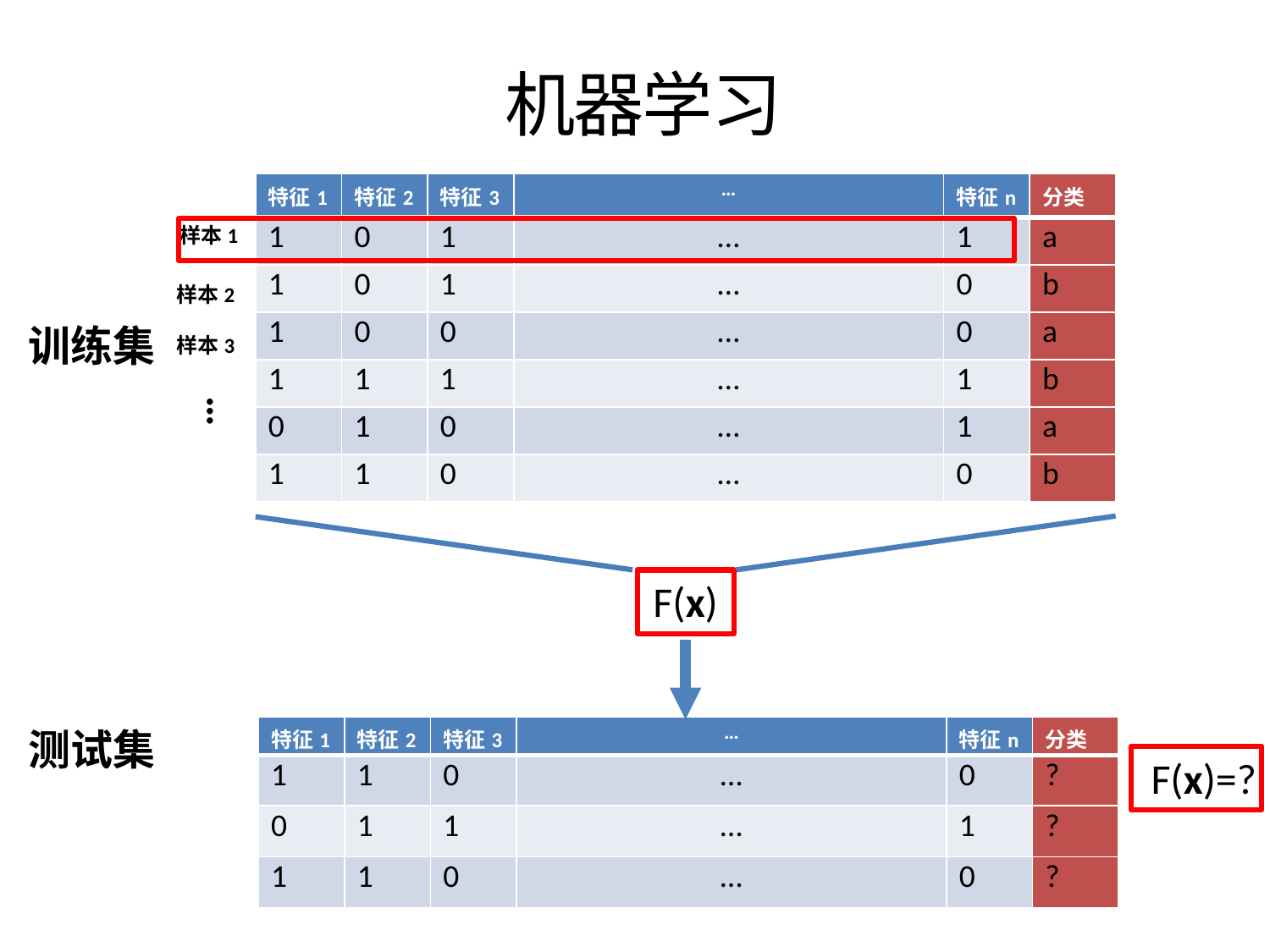

# 机器学习
| 特征1 | 特征2 | 特征3 | … | 特征n | 分类 |
| --- | --- | --- | --- | --- | --- |
| 1 | 0 | 1 | … | 1 | a |
| 1 | 0 | 1 | … | 0 | b |
| 1 | 0 | 0 | … | 0 | a |
| 1 | 1 | 1 | … | 1 | b |
| 0 | 1 | 0 | … | 1 | a |
| 1 | 1 | 0 | … | 0 | b |
样本1

样本2
训练集
样本3
…
F(x)

测试集
| 特征1 | 特征2 | 特征3 | … | 特征n | 分类 |
| --- | --- | --- | --- | --- | --- |
| 1 | 1 | 0 | … | 0 | ? |
| 0 | 1 | 1 | … | 1 | ? |
| 1 | 1 | 0 | … | 0 | ? |

F(x)=?